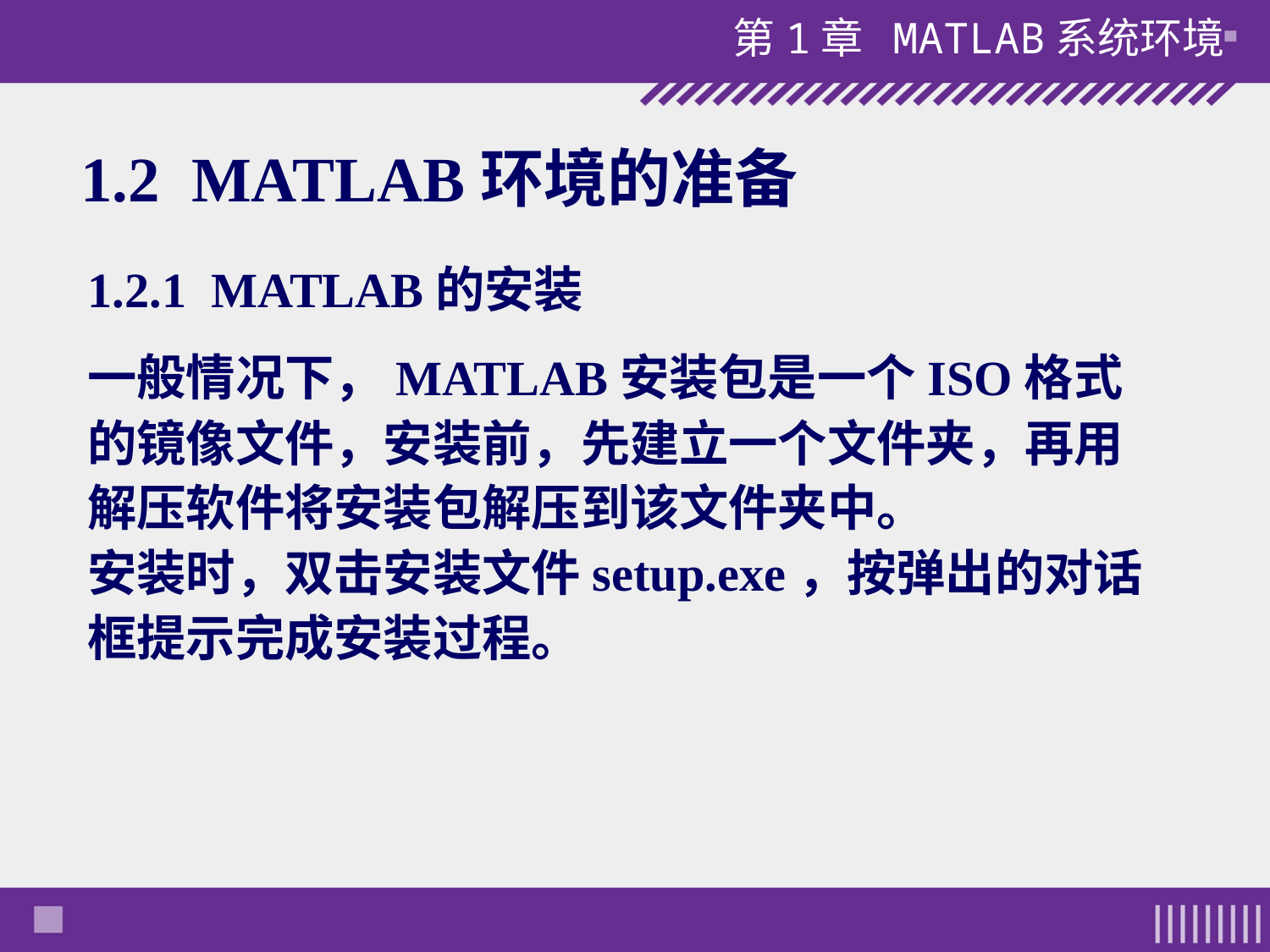

# 1.2  MATLAB环境的准备
1.2.1  MATLAB的安装
一般情况下，MATLAB安装包是一个ISO格式的镜像文件，安装前，先建立一个文件夹，再用解压软件将安装包解压到该文件夹中。
安装时，双击安装文件setup.exe，按弹出的对话框提示完成安装过程。